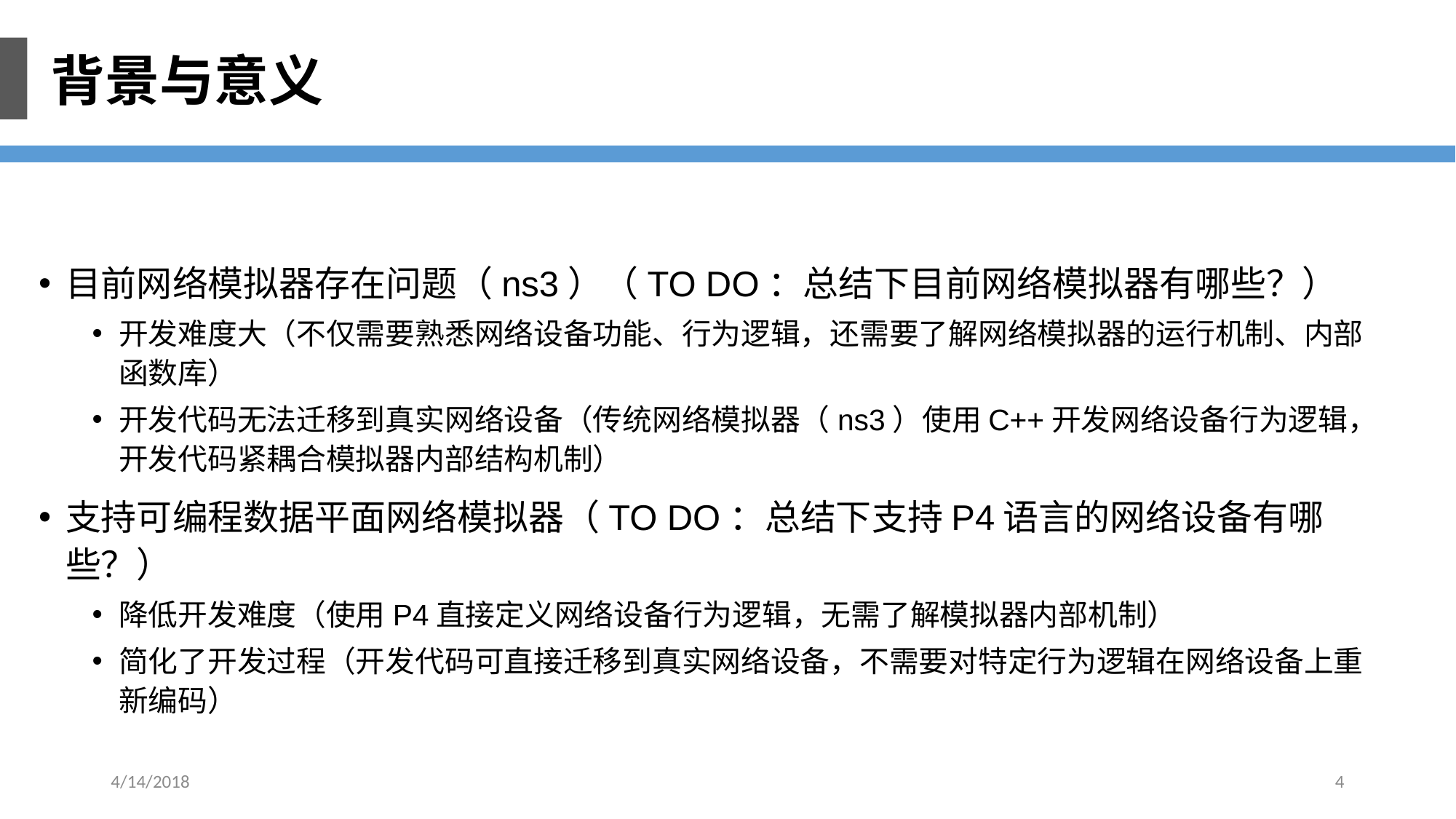

背景与意义

目前网络模拟器存在问题（ns3）（TO DO：总结下目前网络模拟器有哪些？）
开发难度大（不仅需要熟悉网络设备功能、行为逻辑，还需要了解网络模拟器的运行机制、内部函数库）
开发代码无法迁移到真实网络设备（传统网络模拟器（ns3）使用C++开发网络设备行为逻辑，开发代码紧耦合模拟器内部结构机制）
支持可编程数据平面网络模拟器（TO DO：总结下支持P4语言的网络设备有哪些？）
降低开发难度（使用P4直接定义网络设备行为逻辑，无需了解模拟器内部机制）
简化了开发过程（开发代码可直接迁移到真实网络设备，不需要对特定行为逻辑在网络设备上重新编码）

4/14/2018
4